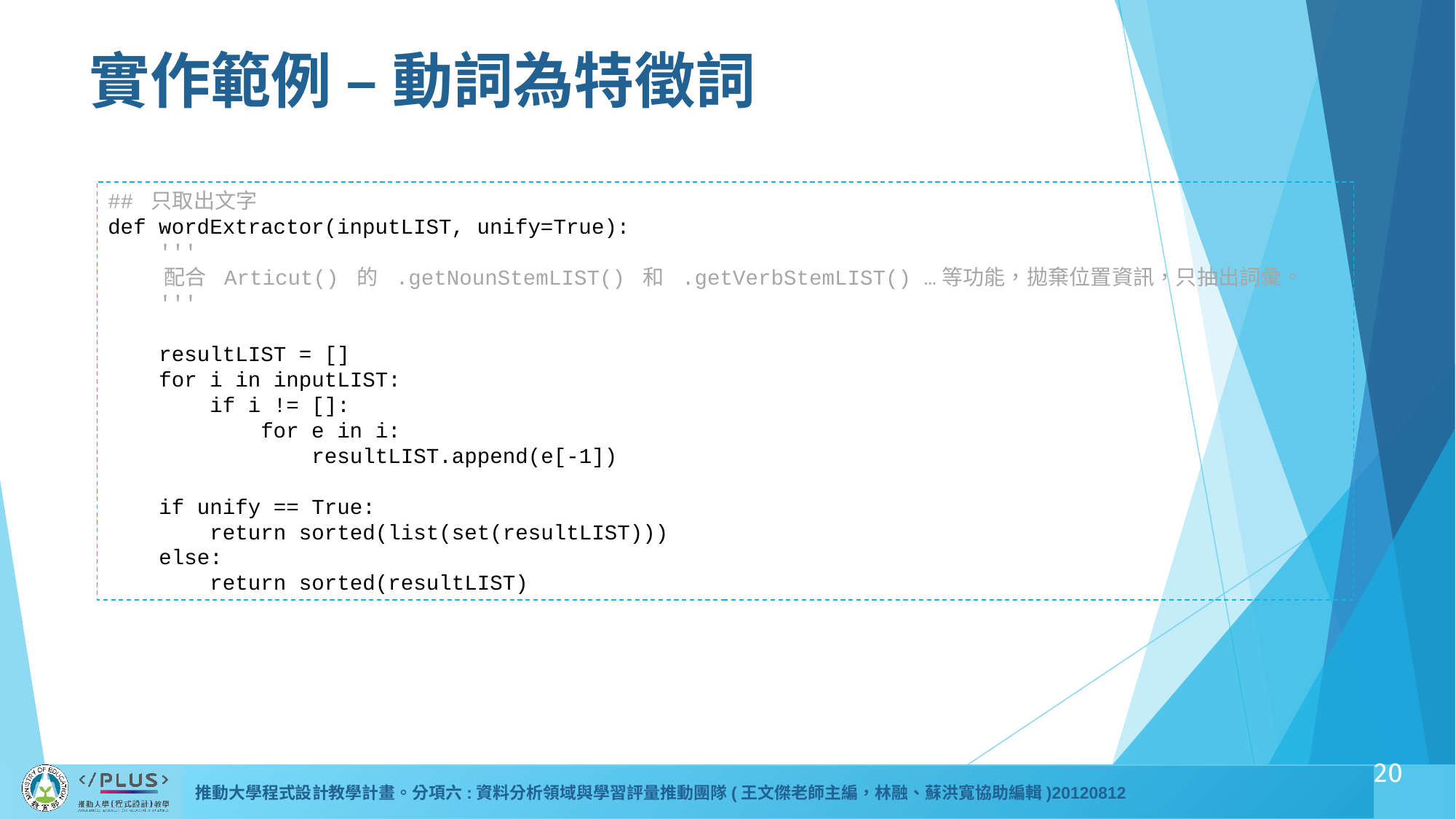

# 實作範例 – 動詞為特徵詞
## 只取出文字
def wordExtractor(inputLIST, unify=True):
    '''
    配合 Articut() 的 .getNounStemLIST() 和 .getVerbStemLIST() …等功能，拋棄位置資訊，只抽出詞彙。
    '''

    resultLIST = []
    for i in inputLIST:
        if i != []:
            for e in i:
                resultLIST.append(e[-1])

    if unify == True:
        return sorted(list(set(resultLIST)))
    else:
        return sorted(resultLIST)
20